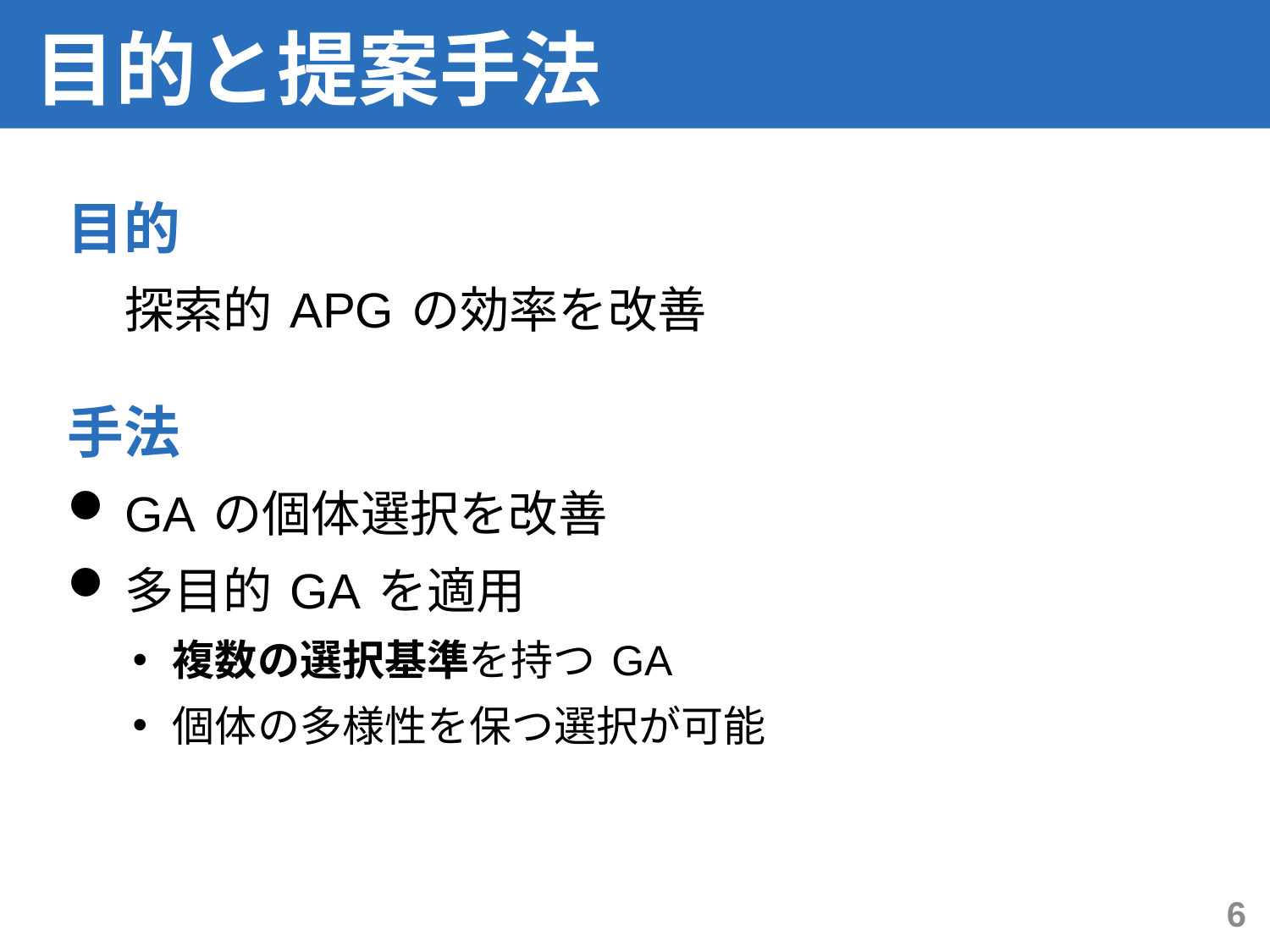

# 目的と提案手法
目的
探索的APGの効率を改善
手法
GAの個体選択を改善
多目的GAを適用
複数の選択基準を持つGA
個体の多様性を保つ選択が可能

6